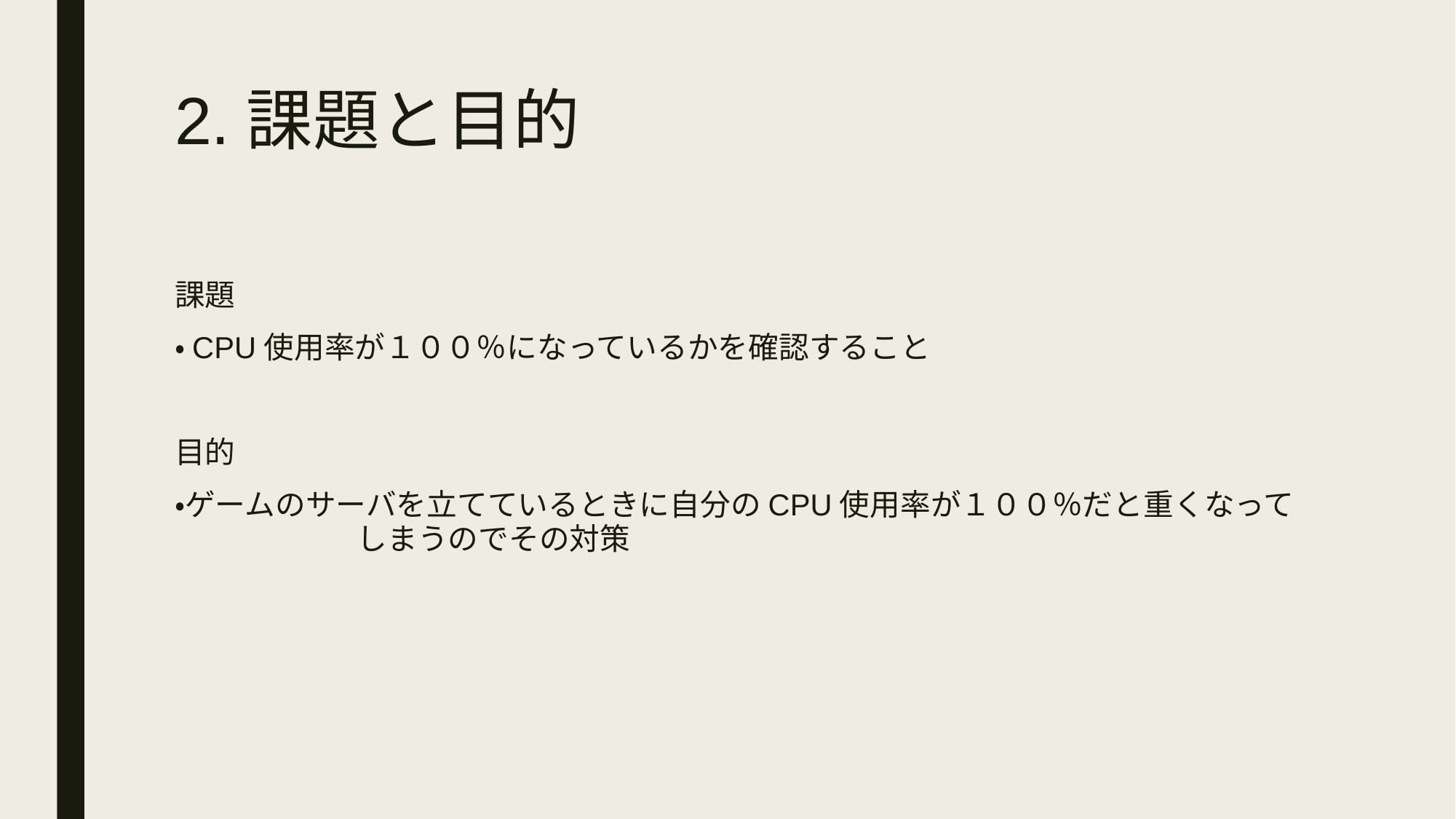

# 2.課題と目的
課題
・CPU使用率が１００％になっているかを確認すること

目的
・ゲームのサーバを立てているときに自分のCPU使用率が１００％だと重くなって　　　　　　しまうのでその対策